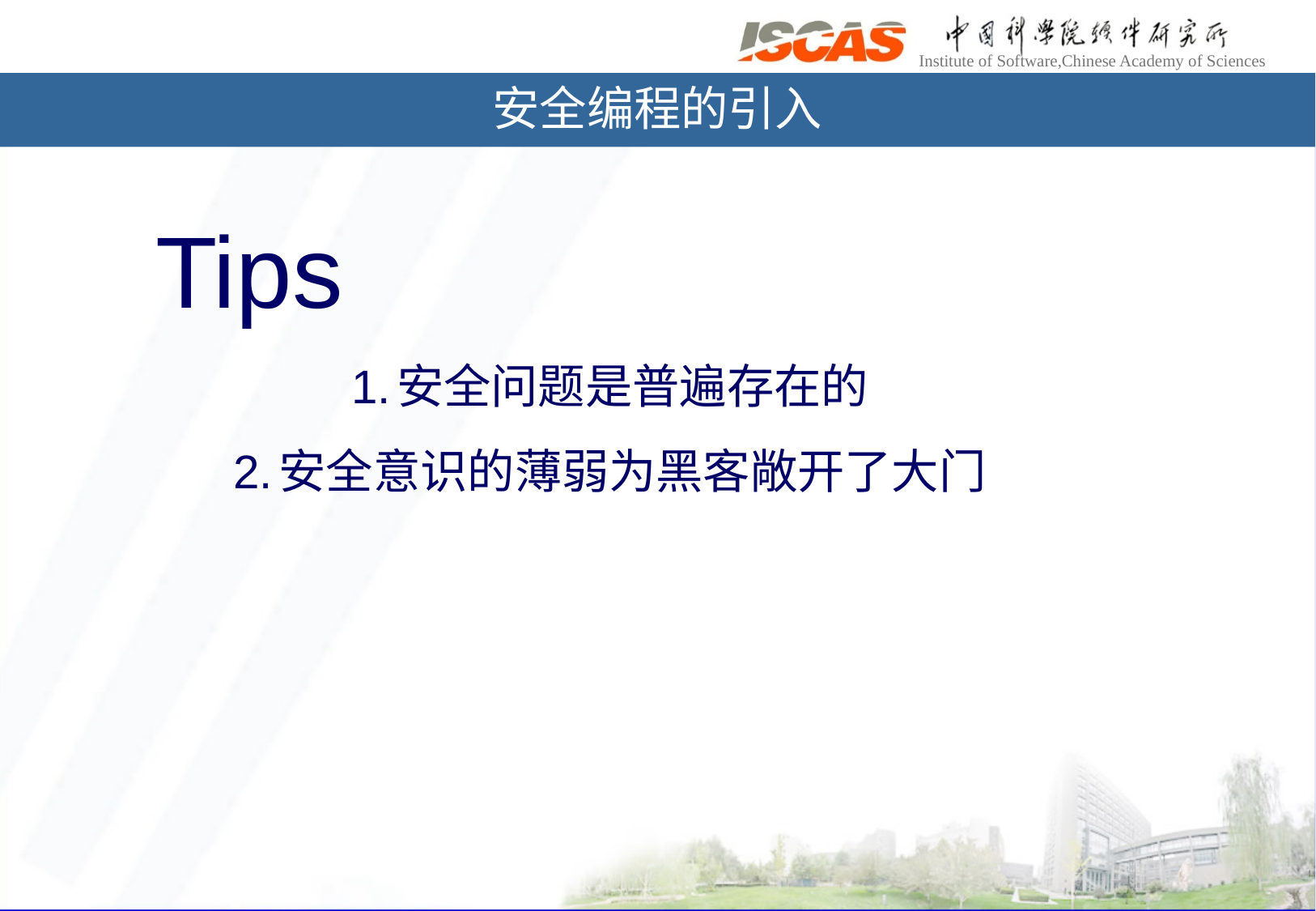

安全编程的引入
Tips
安全问题是普遍存在的
安全意识的薄弱为黑客敞开了大门